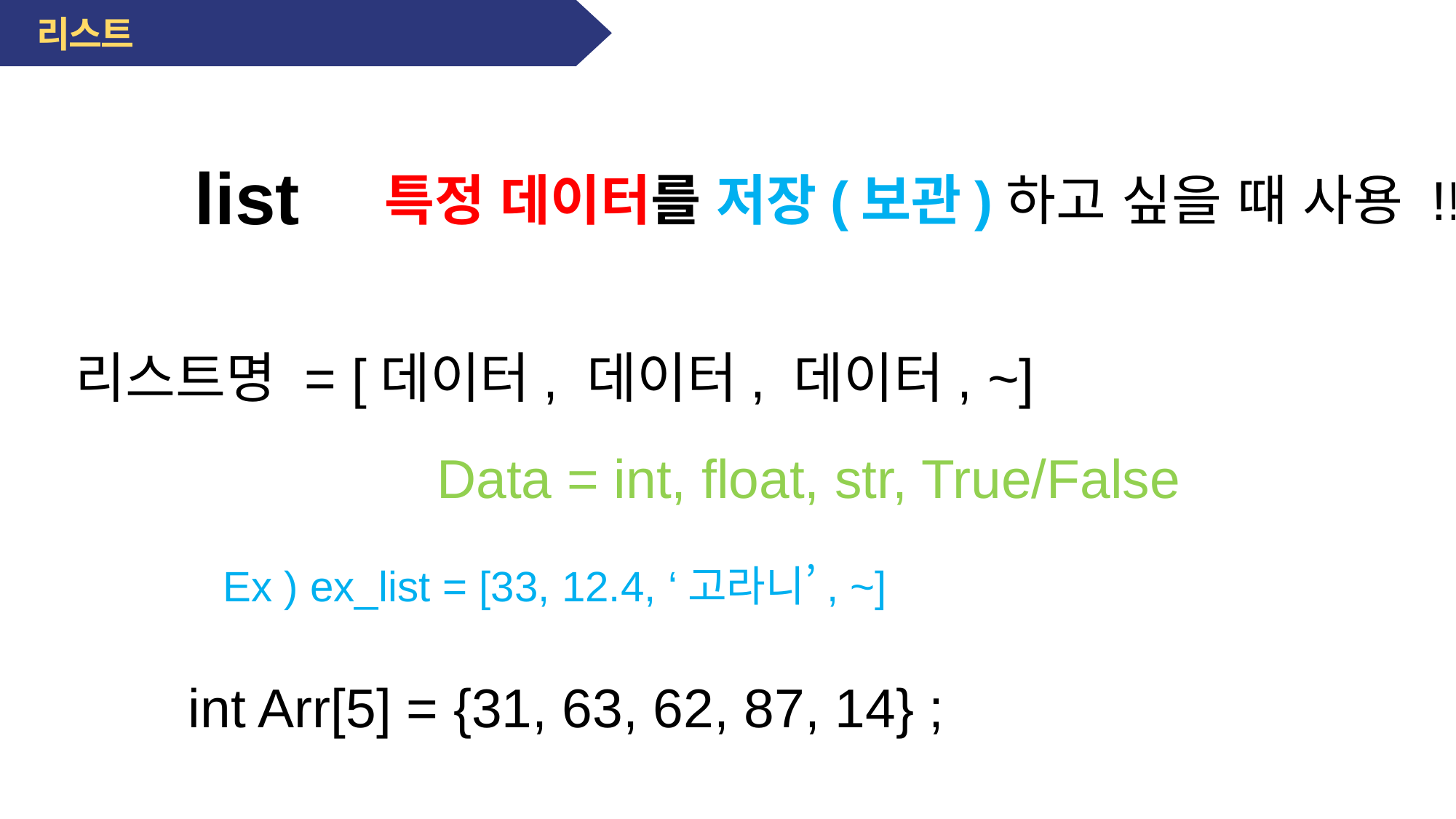

리스트
list
특정 데이터를 저장(보관)하고 싶을 때 사용 !!
리스트명 = [데이터, 데이터, 데이터, ~]
Data = int, float, str, True/False
Ex ) ex_list = [33, 12.4, ‘고라니’, ~]
int Arr[5] = {31, 63, 62, 87, 14} ;